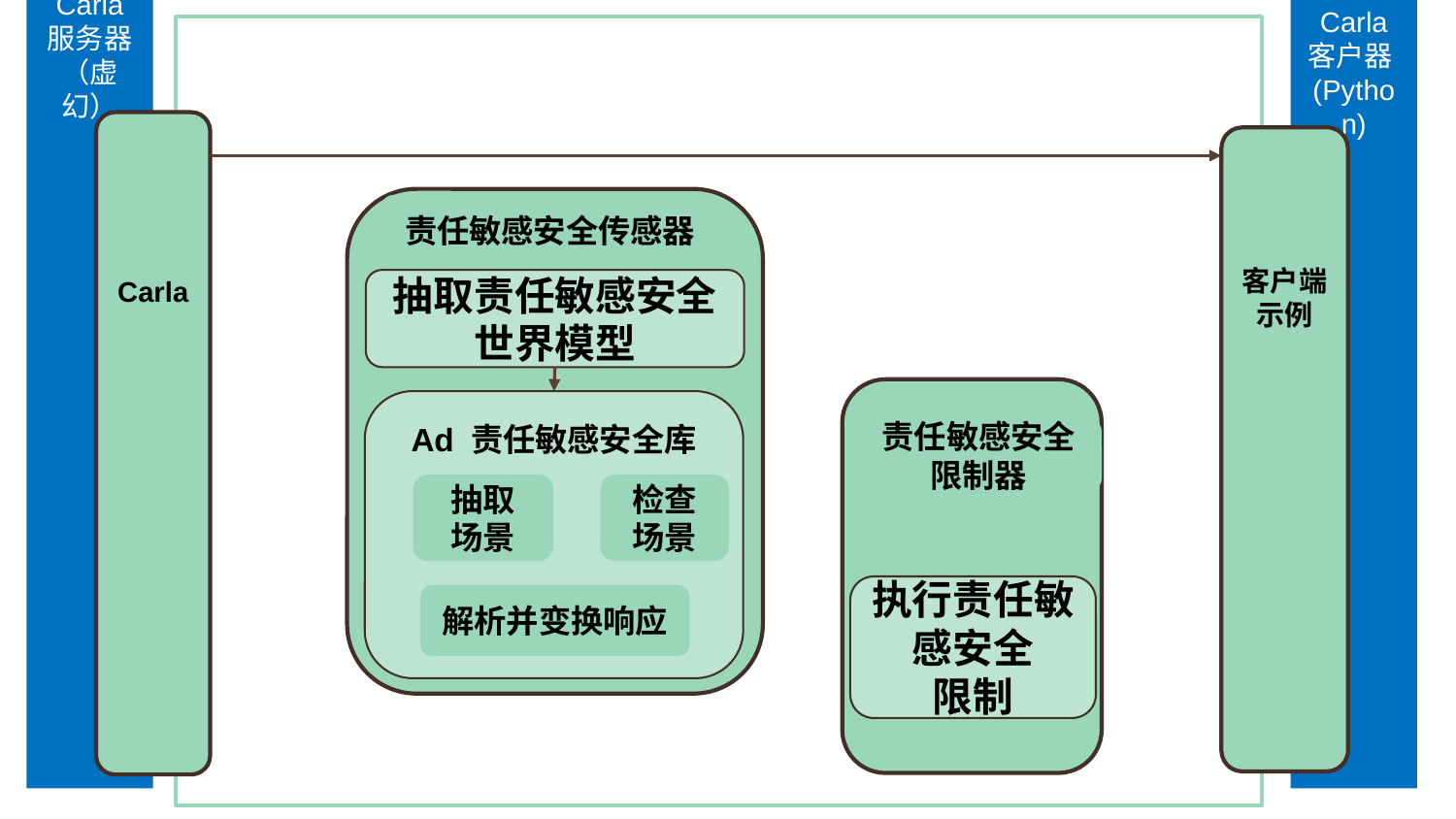

Carla
客户器(Python)

Carla
服务器（虚幻）

Carla

客户端示例

责任敏感安全传感器
抽取责任敏感安全
世界模型

Ad 责任敏感安全库
责任敏感安全
限制器
抽取
场景
检查
场景
执行责任敏感安全
限制
解析并变换响应